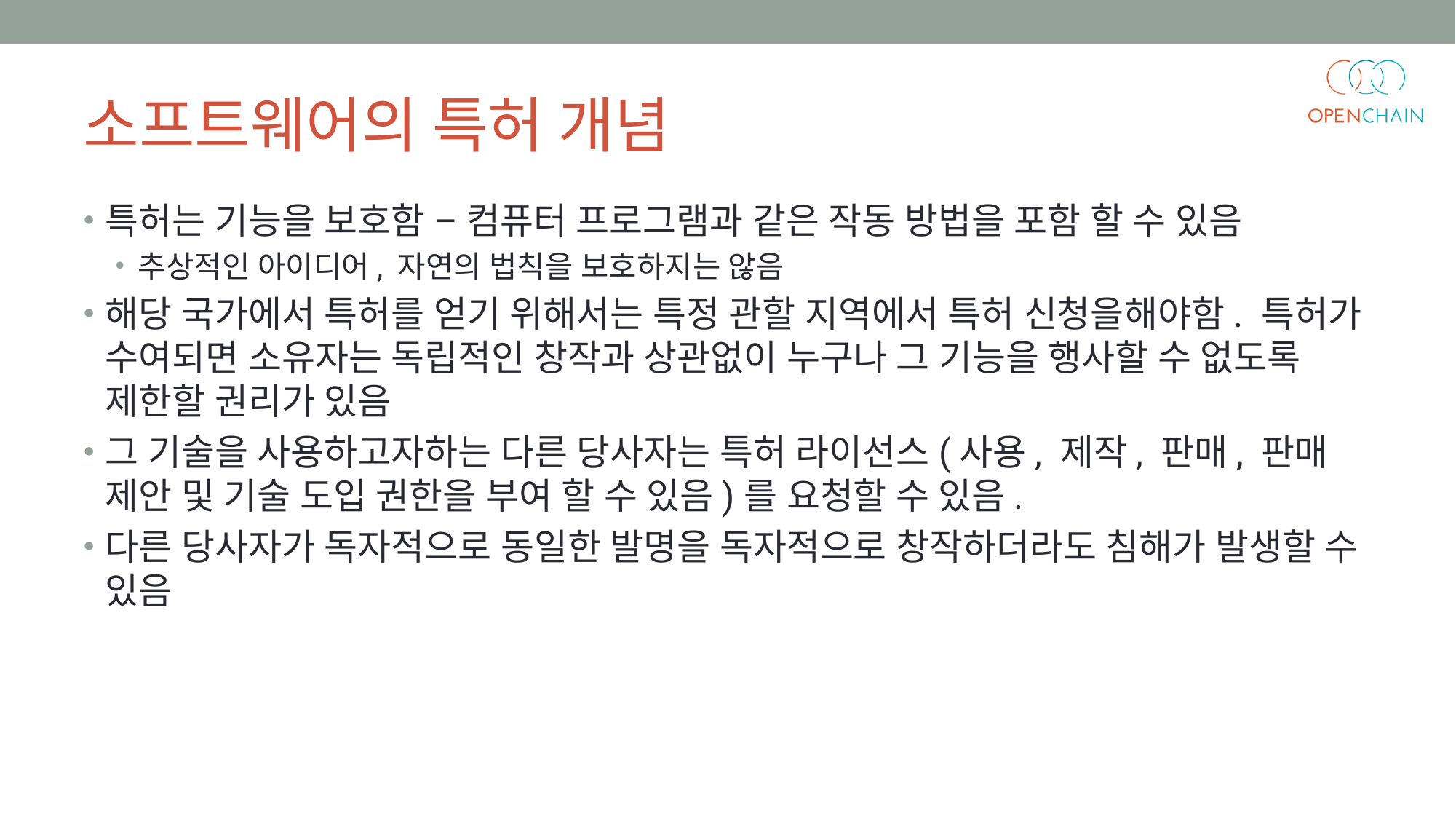

# 소프트웨어의 특허 개념
특허는 기능을 보호함 – 컴퓨터 프로그램과 같은 작동 방법을 포함 할 수 있음
추상적인 아이디어, 자연의 법칙을 보호하지는 않음
해당 국가에서 특허를 얻기 위해서는 특정 관할 지역에서 특허 신청을해야함. 특허가 수여되면 소유자는 독립적인 창작과 상관없이 누구나 그 기능을 행사할 수 없도록 제한할 권리가 있음
그 기술을 사용하고자하는 다른 당사자는 특허 라이선스(사용, 제작, 판매, 판매 제안 및 기술 도입 권한을 부여 할 수 있음)를 요청할 수 있음.
다른 당사자가 독자적으로 동일한 발명을 독자적으로 창작하더라도 침해가 발생할 수 있음